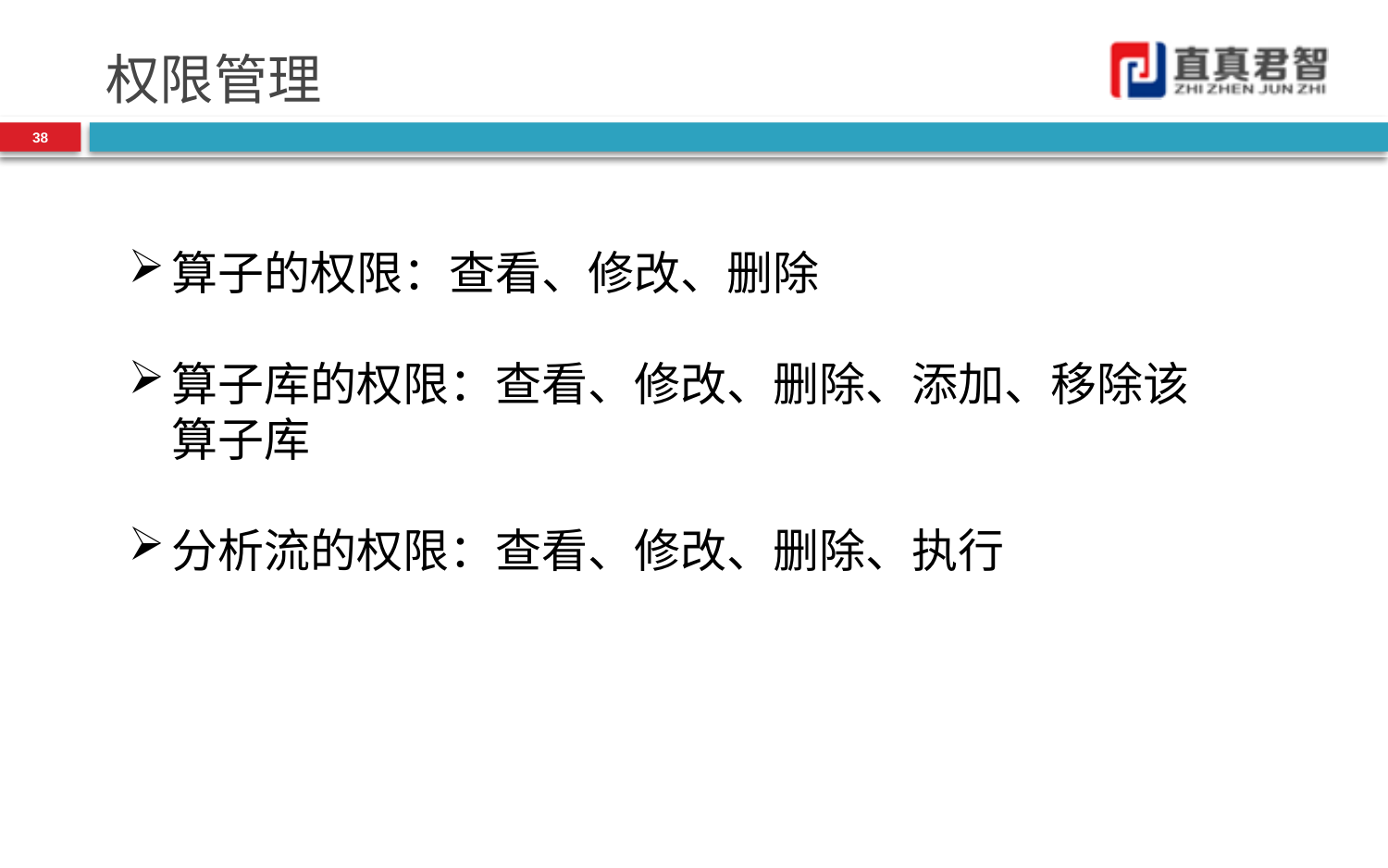

# 权限管理
38
算子的权限：查看、修改、删除

算子库的权限：查看、修改、删除、添加、移除该算子库

分析流的权限：查看、修改、删除、执行